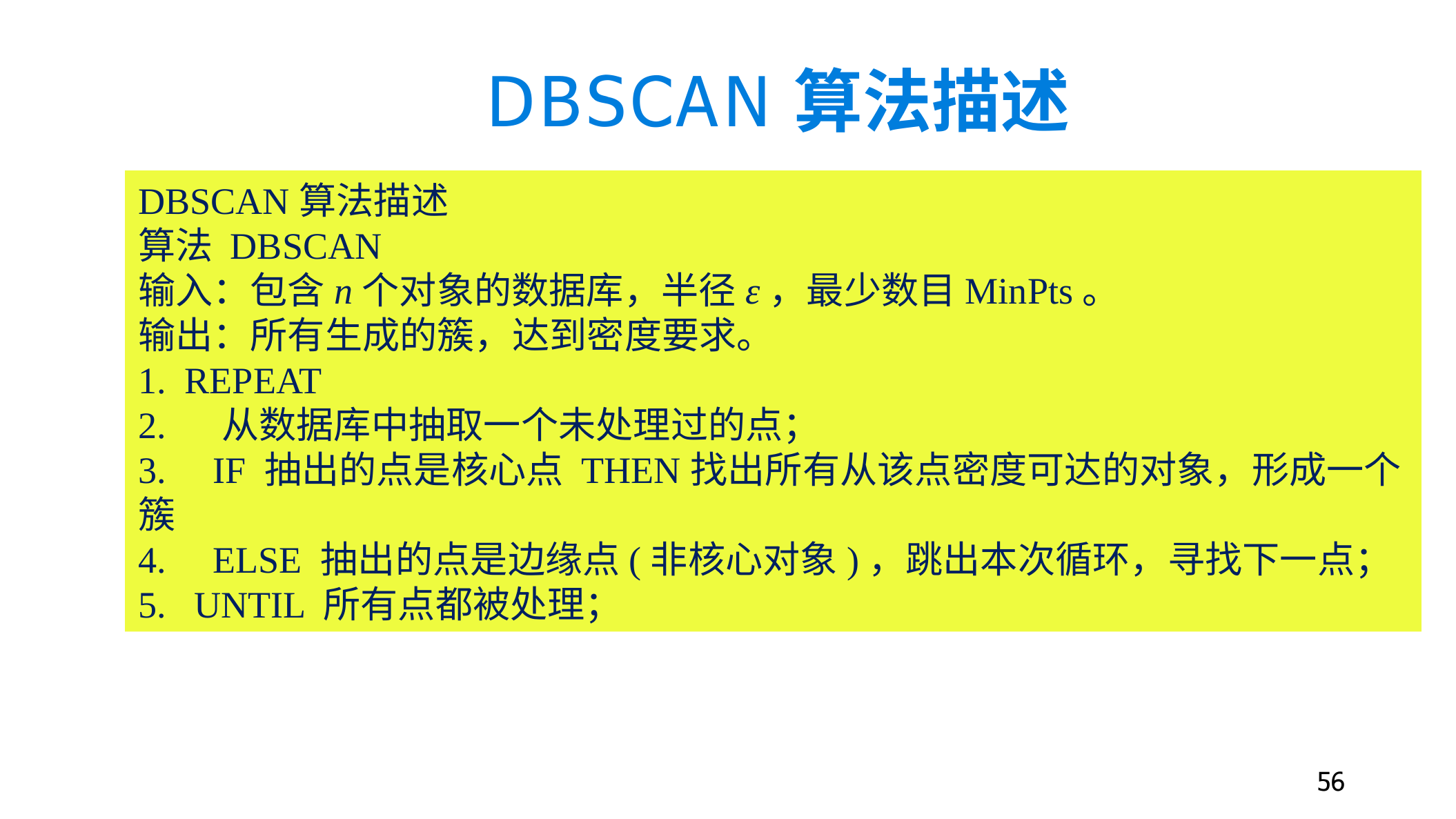

DBSCAN算法描述
DBSCAN算法描述
算法 DBSCAN
输入：包含n个对象的数据库，半径ε，最少数目MinPts。
输出：所有生成的簇，达到密度要求。
1.  REPEAT
2.     从数据库中抽取一个未处理过的点；
3.     IF 抽出的点是核心点 THEN找出所有从该点密度可达的对象，形成一个簇
4.     ELSE 抽出的点是边缘点(非核心对象)，跳出本次循环，寻找下一点；
5.   UNTIL 所有点都被处理；
56